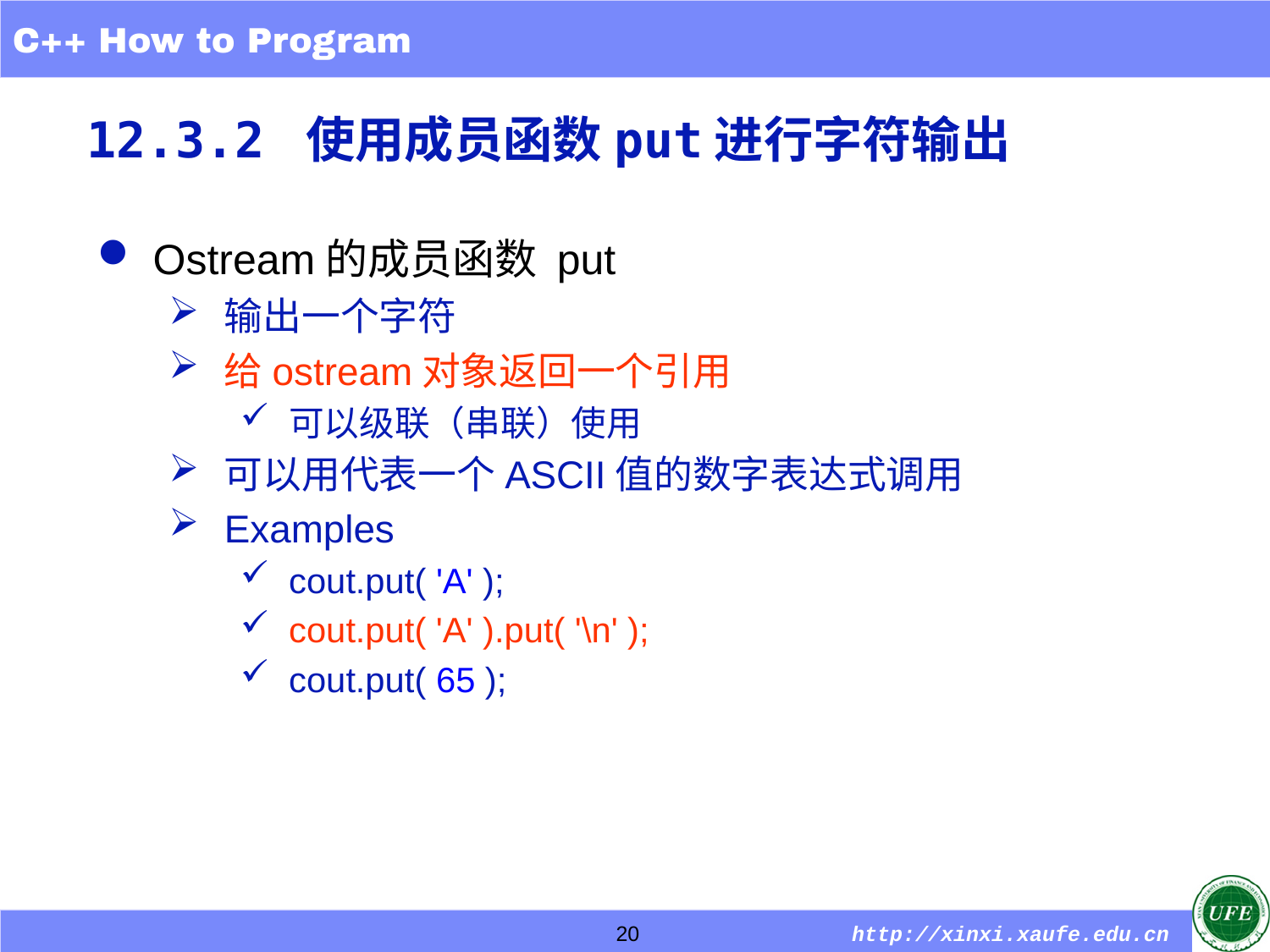

# 12.3.2 使用成员函数put进行字符输出
Ostream的成员函数 put
输出一个字符
给ostream对象返回一个引用
可以级联（串联）使用
可以用代表一个ASCII值的数字表达式调用
Examples
cout.put( 'A' );
cout.put( 'A' ).put( '\n' );
cout.put( 65 );

20